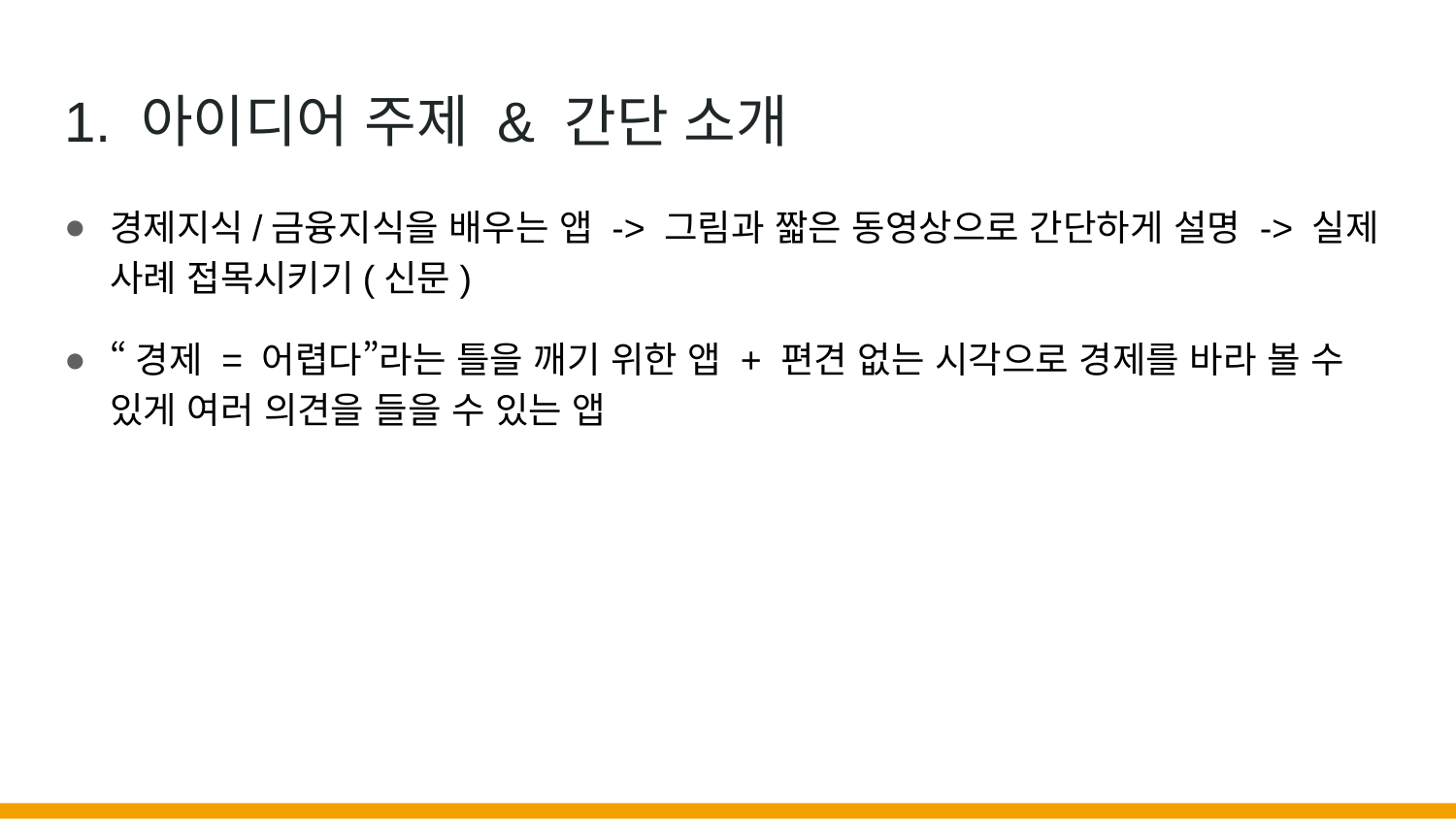

# 1. 아이디어 주제 & 간단 소개

경제지식/금융지식을 배우는 앱 -> 그림과 짧은 동영상으로 간단하게 설명 -> 실제 사례 접목시키기(신문)
“경제 = 어렵다”라는 틀을 깨기 위한 앱 + 편견 없는 시각으로 경제를 바라 볼 수 있게 여러 의견을 들을 수 있는 앱